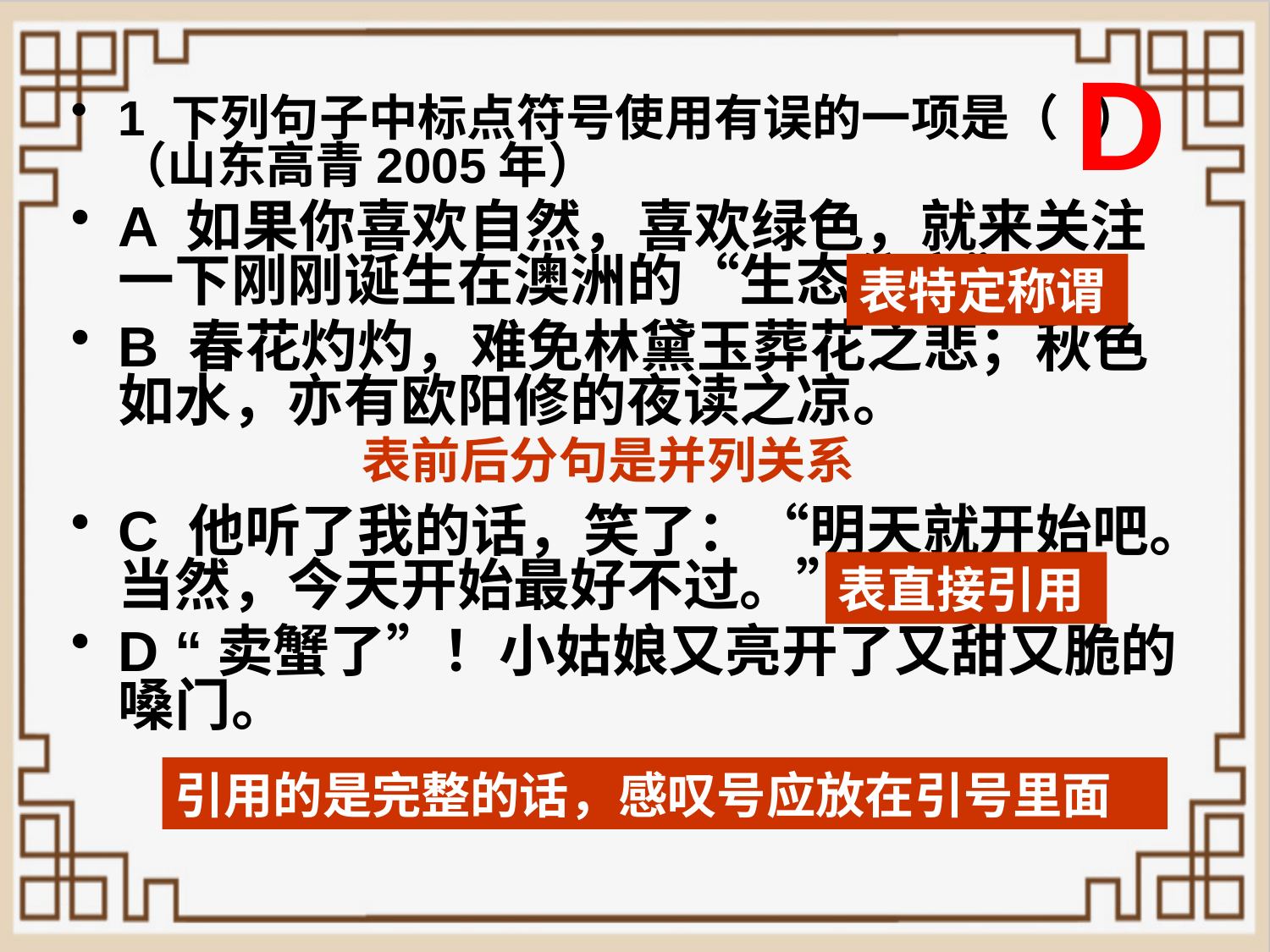

D
1 下列句子中标点符号使用有误的一项是（   ）（山东高青2005年）
A 如果你喜欢自然，喜欢绿色，就来关注一下刚刚诞生在澳洲的“生态住宅”吧。
B 春花灼灼，难免林黛玉葬花之悲；秋色如水，亦有欧阳修的夜读之凉。

C 他听了我的话，笑了：“明天就开始吧。当然，今天开始最好不过。”
D “卖蟹了”！小姑娘又亮开了又甜又脆的嗓门。

表特定称谓
表前后分句是并列关系
表直接引用
引用的是完整的话，感叹号应放在引号里面